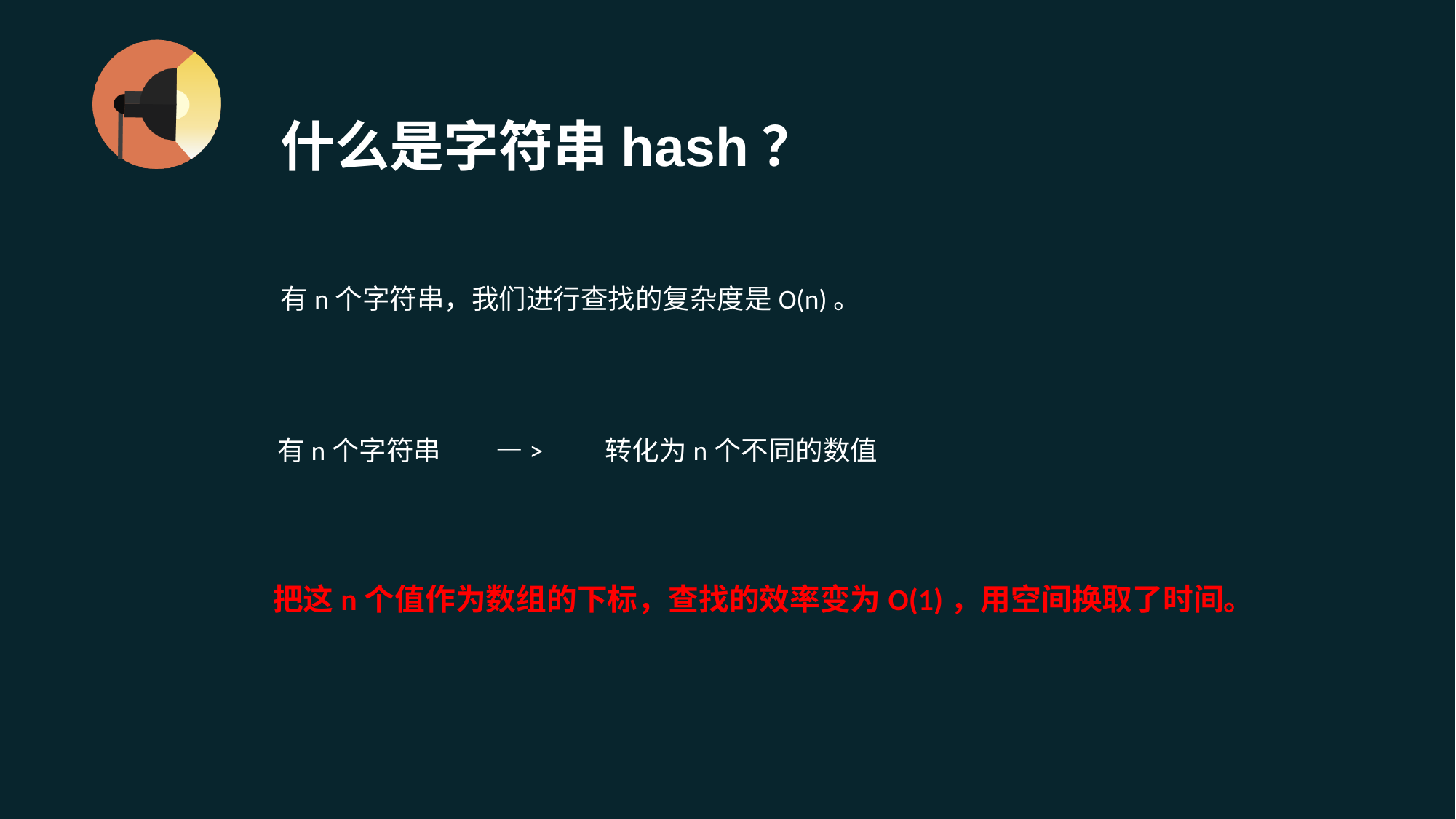

# 什么是字符串hash？
有n个字符串，我们进行查找的复杂度是O(n)。
有n个字符串	—>	转化为n个不同的数值
把这n个值作为数组的下标，查找的效率变为O(1)，用空间换取了时间。